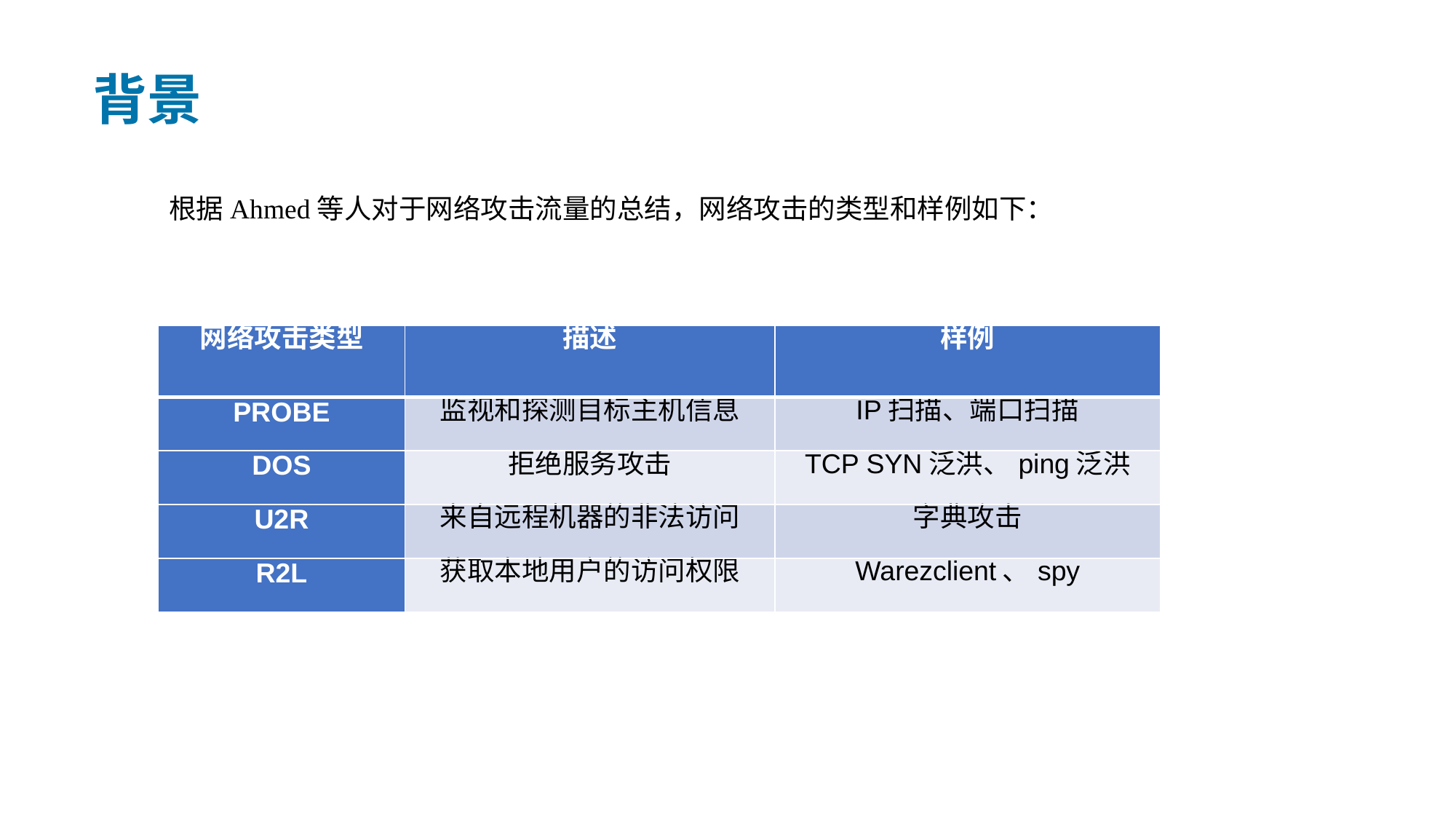

背景
根据Ahmed等人对于网络攻击流量的总结，网络攻击的类型和样例如下：
| 网络攻击类型 | 描述 | 样例 |
| --- | --- | --- |
| PROBE | 监视和探测目标主机信息 | IP扫描、端口扫描 |
| DOS | 拒绝服务攻击 | TCP SYN泛洪、ping泛洪 |
| U2R | 来自远程机器的非法访问 | 字典攻击 |
| R2L | 获取本地用户的访问权限 | Warezclient、spy |